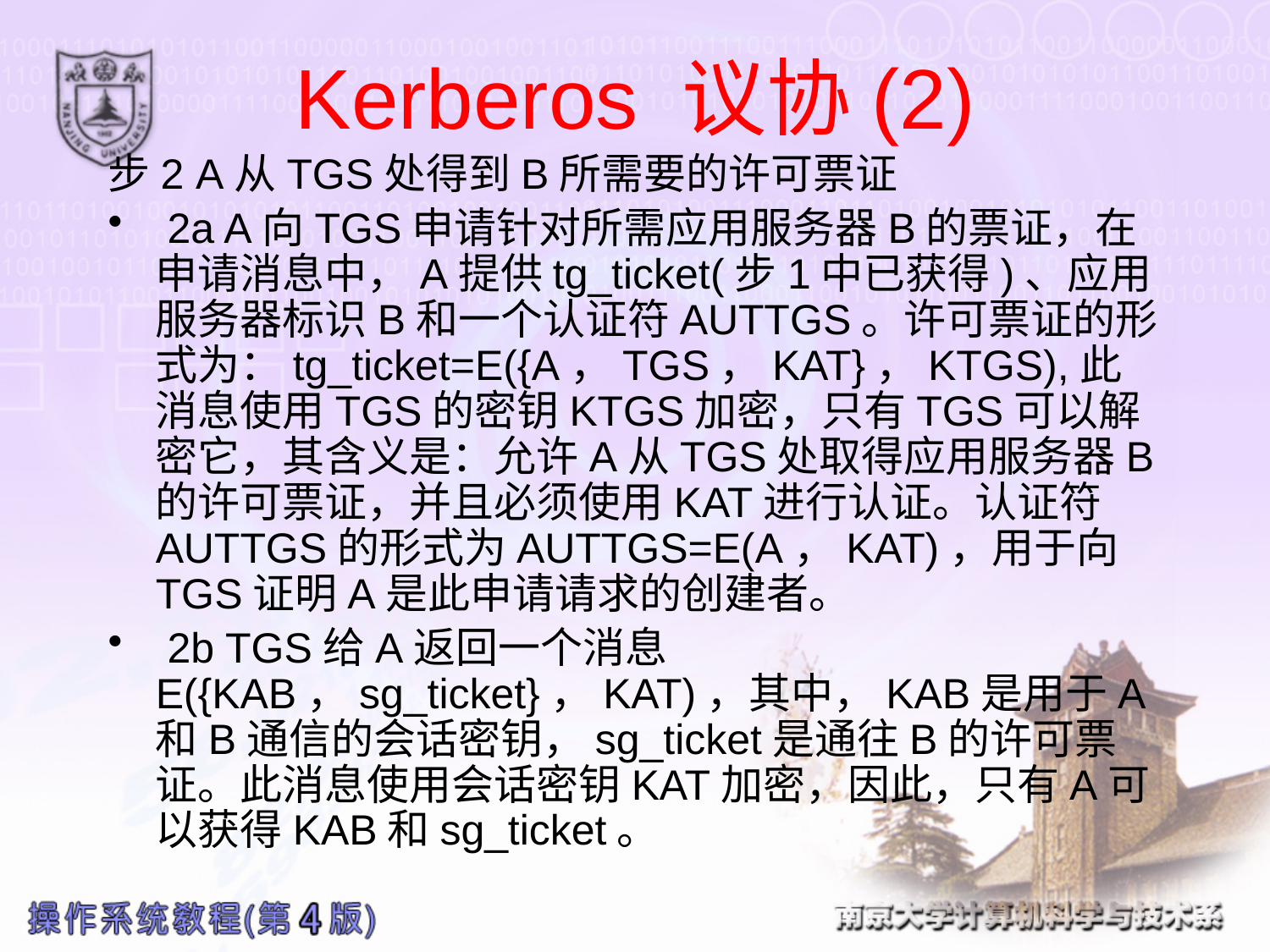

# Kerberos 议协(2)
步2 A从TGS处得到B所需要的许可票证
 2a A向TGS申请针对所需应用服务器B的票证，在申请消息中，A提供tg_ticket(步1中已获得)、应用服务器标识B和一个认证符AUTTGS。许可票证的形式为：tg_ticket=E({A，TGS，KAT}，KTGS),此消息使用TGS的密钥KTGS加密，只有TGS可以解密它，其含义是：允许A从TGS处取得应用服务器B的许可票证，并且必须使用KAT进行认证。认证符AUTTGS的形式为AUTTGS=E(A，KAT)，用于向TGS证明A是此申请请求的创建者。
 2b TGS给A返回一个消息E({KAB，sg_ticket}，KAT)，其中，KAB是用于A和B通信的会话密钥，sg_ticket是通往B的许可票证。此消息使用会话密钥KAT加密，因此，只有A可以获得KAB和sg_ticket。